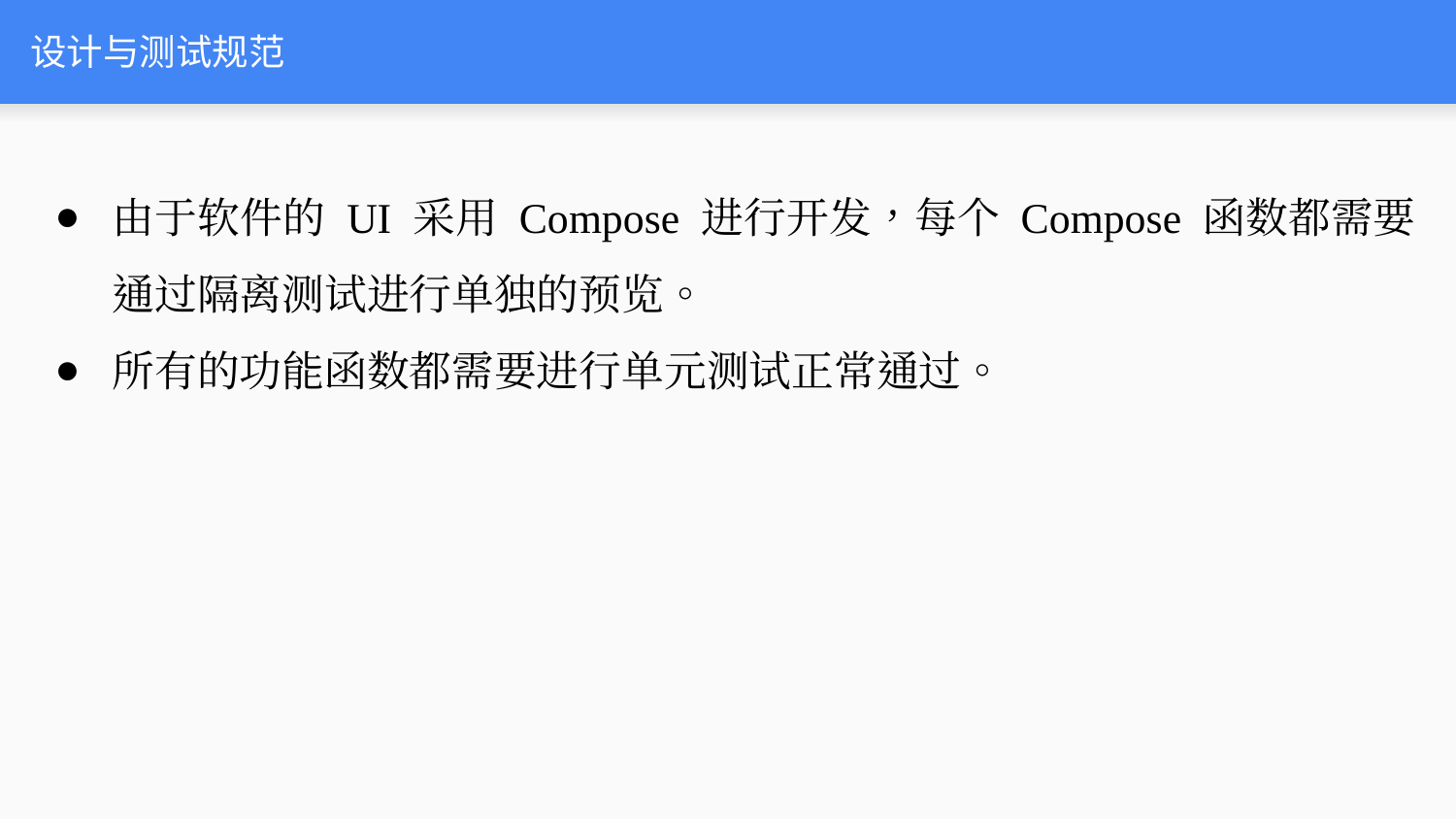

# 设计与测试规范
由于软件的 UI 采用 Compose 进行开发，每个 Compose 函数都需要通过隔离测试进行单独的预览。
所有的功能函数都需要进行单元测试正常通过。